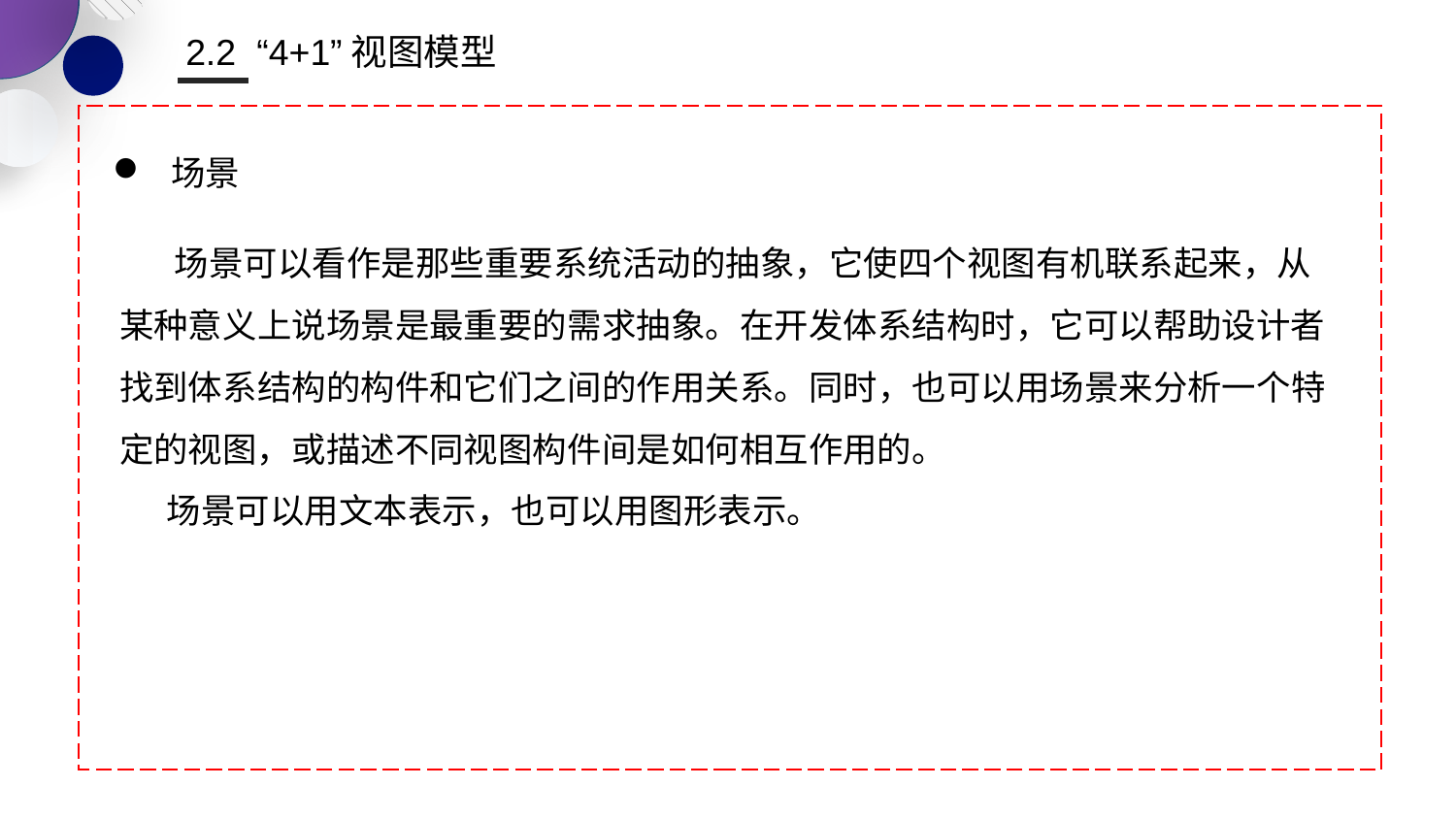

2.2  “4+1”视图模型

  场景
      场景可以看作是那些重要系统活动的抽象，它使四个视图有机联系起来，从某种意义上说场景是最重要的需求抽象。在开发体系结构时，它可以帮助设计者找到体系结构的构件和它们之间的作用关系。同时，也可以用场景来分析一个特定的视图，或描述不同视图构件间是如何相互作用的。
     场景可以用文本表示，也可以用图形表示。